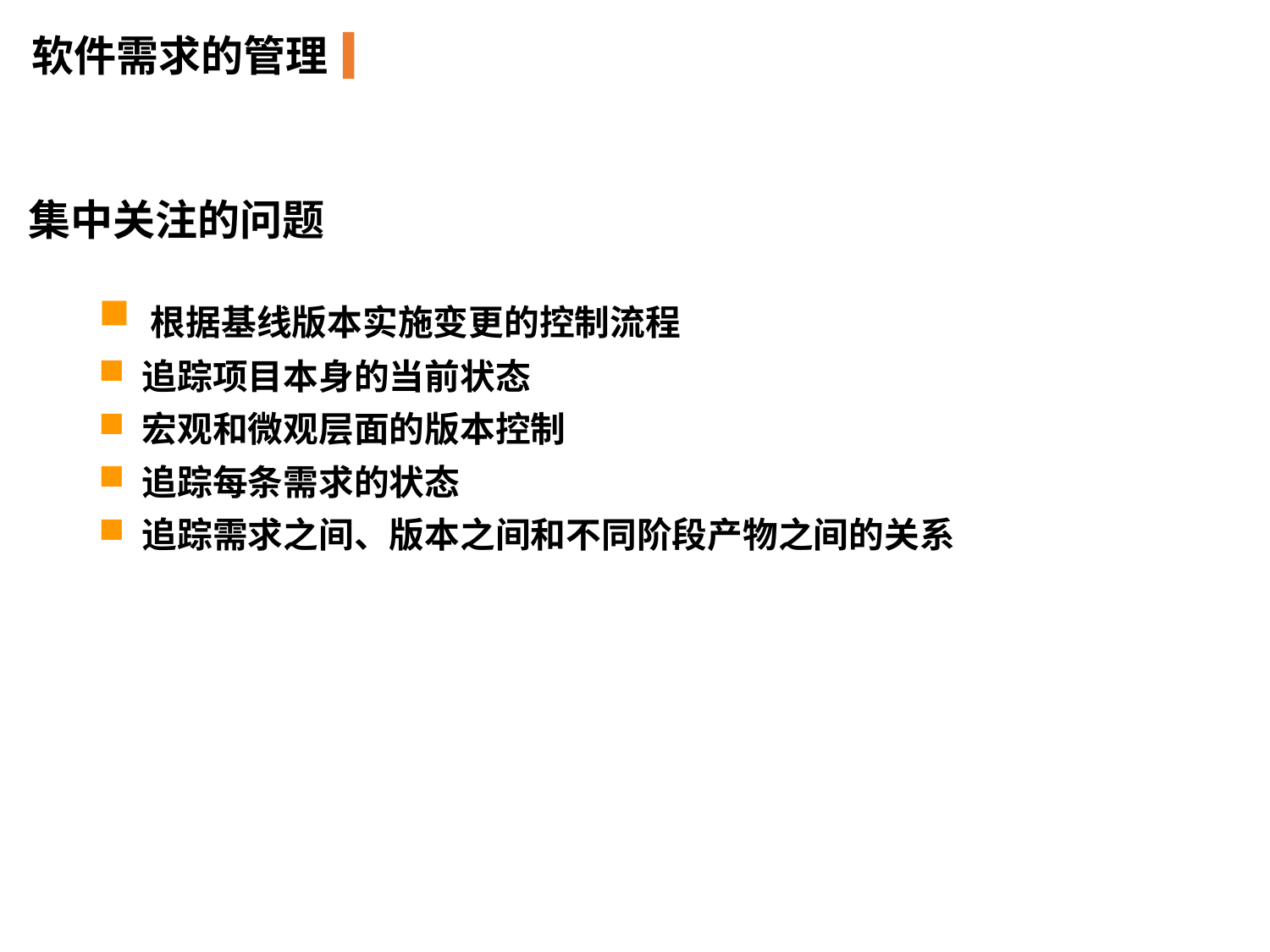

软件需求的管理

集中关注的问题
 根据基线版本实施变更的控制流程
 追踪项目本身的当前状态
 宏观和微观层面的版本控制
 追踪每条需求的状态
 追踪需求之间、版本之间和不同阶段产物之间的关系